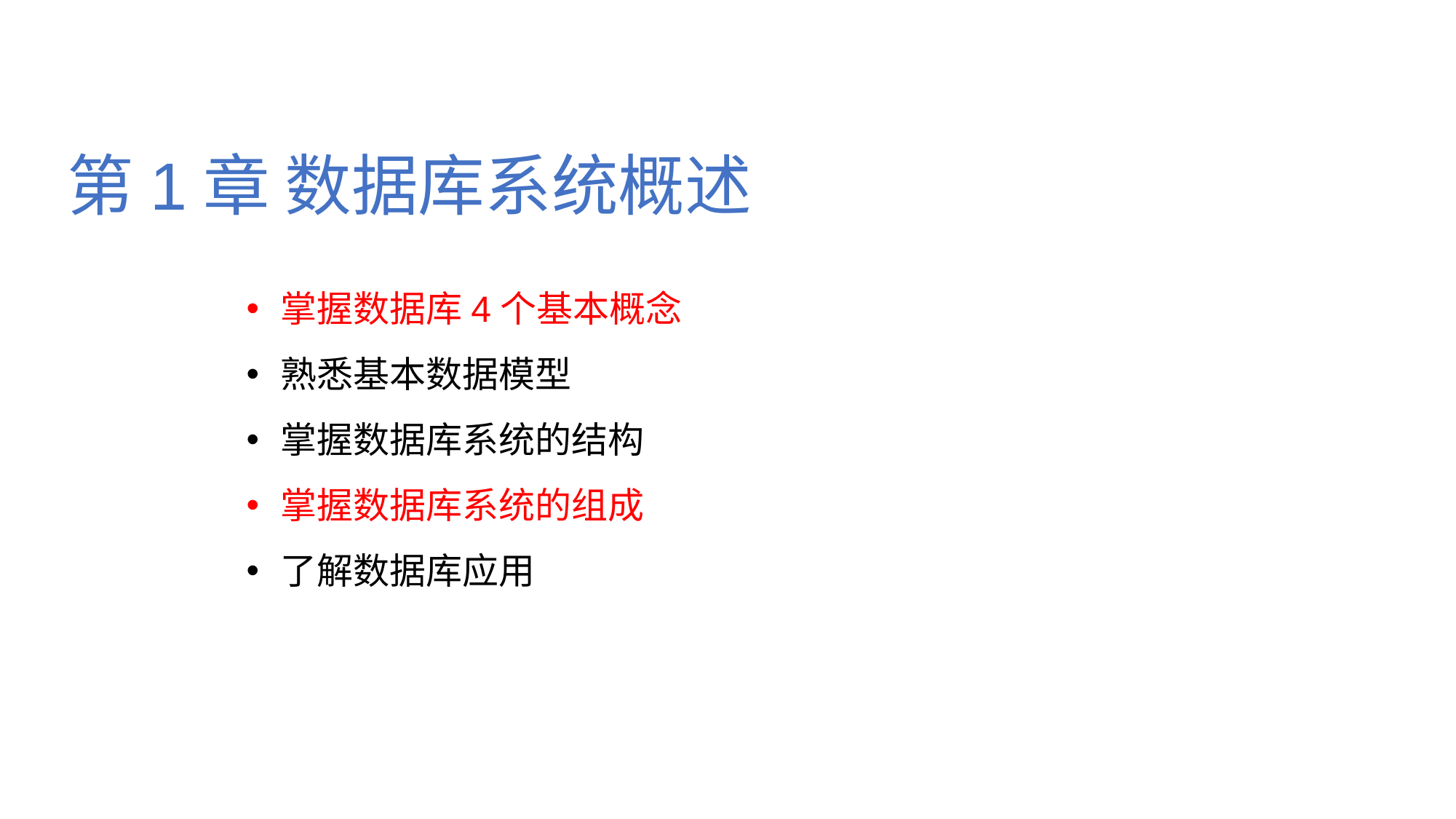

第1章 数据库系统概述
掌握数据库4个基本概念
熟悉基本数据模型
掌握数据库系统的结构
掌握数据库系统的组成
了解数据库应用